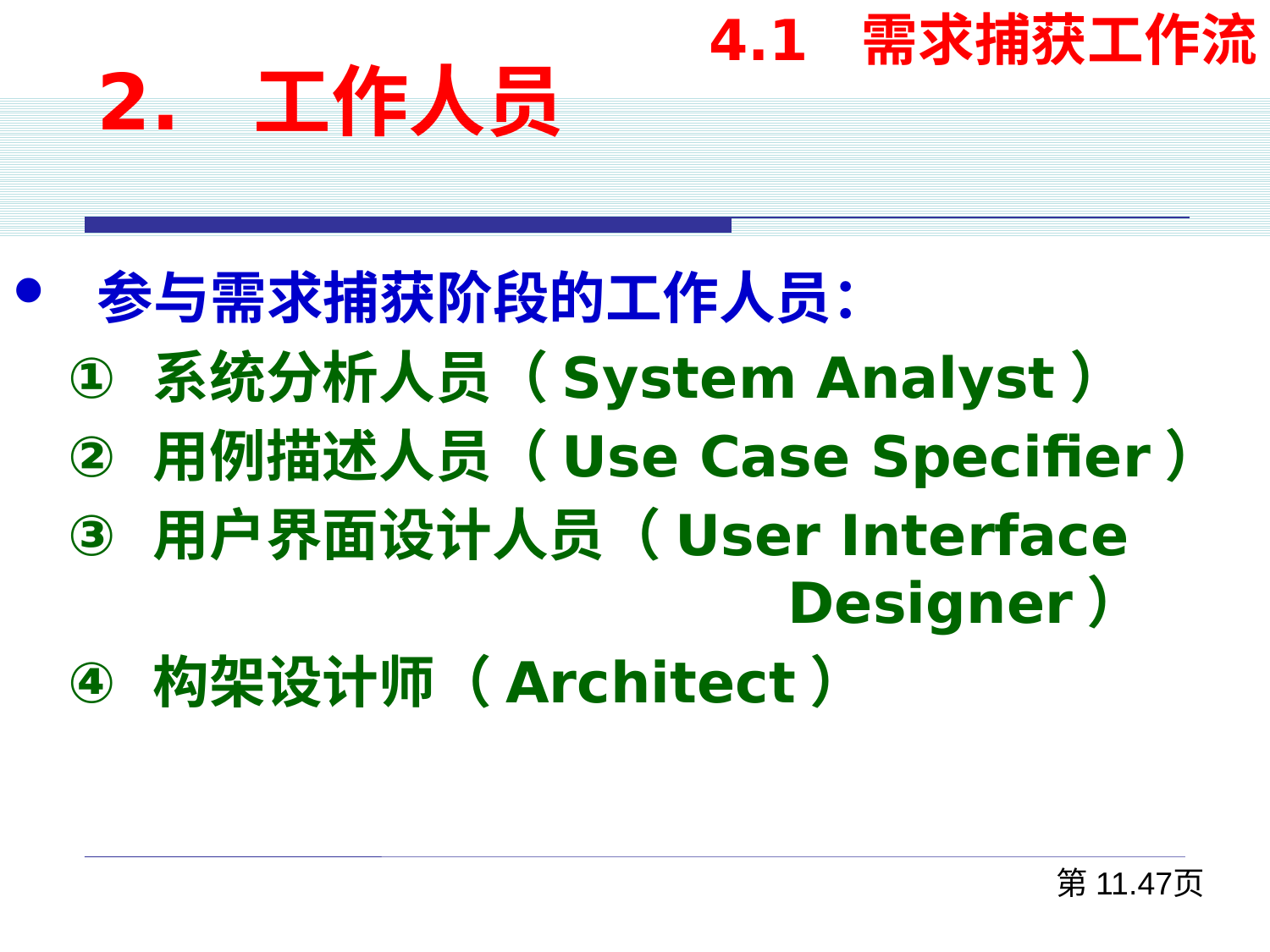

2.  工作人员
 4.1  需求捕获工作流
参与需求捕获阶段的工作人员：
系统分析人员（System Analyst）
用例描述人员（Use Case Specifier）
用户界面设计人员（User Interface 						Designer）
构架设计师（Architect）
第11.47页